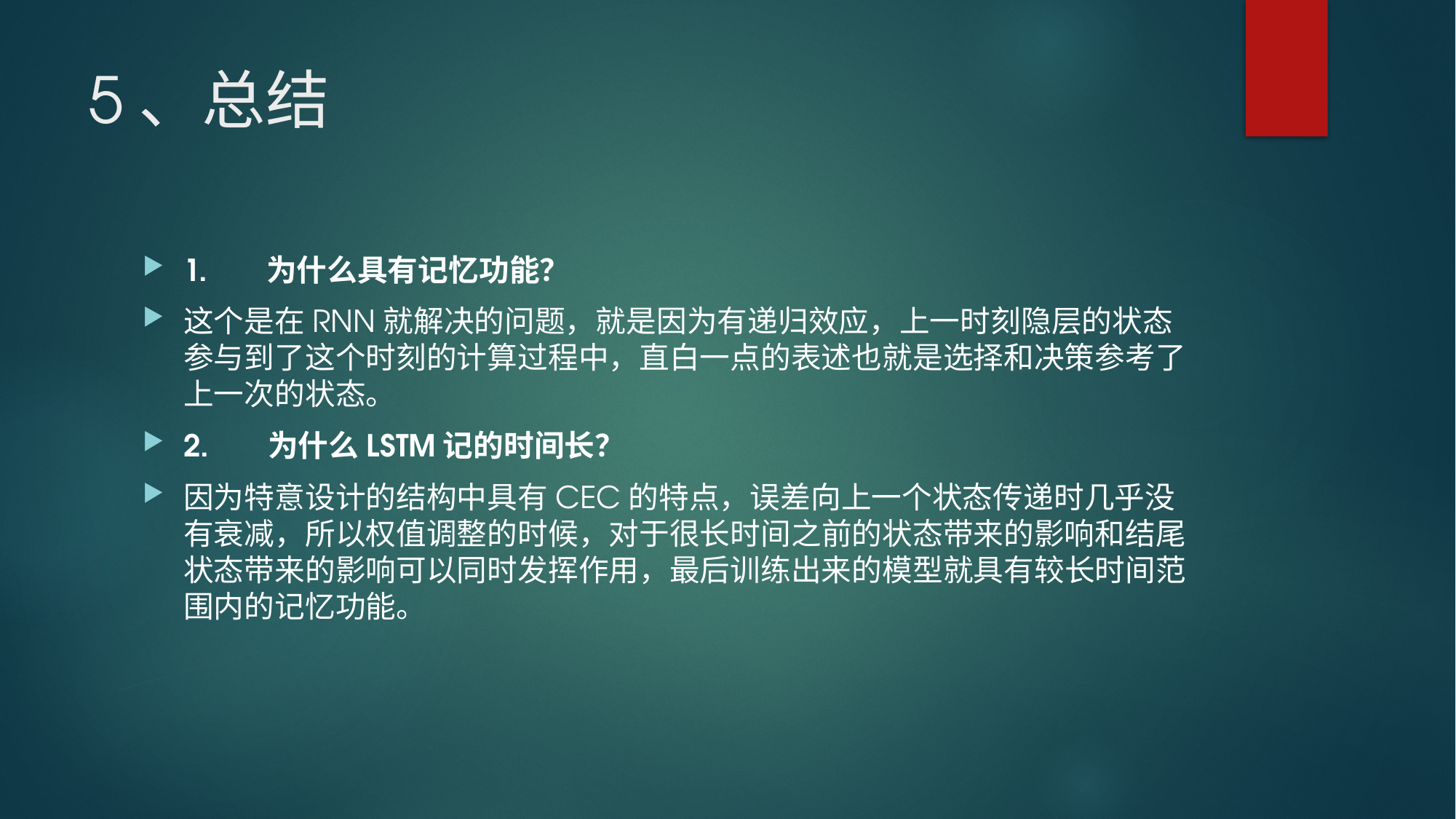

# 5、总结
1.      为什么具有记忆功能？
这个是在RNN就解决的问题，就是因为有递归效应，上一时刻隐层的状态参与到了这个时刻的计算过程中，直白一点的表述也就是选择和决策参考了上一次的状态。
2.      为什么LSTM记的时间长？
因为特意设计的结构中具有CEC的特点，误差向上一个状态传递时几乎没有衰减，所以权值调整的时候，对于很长时间之前的状态带来的影响和结尾状态带来的影响可以同时发挥作用，最后训练出来的模型就具有较长时间范围内的记忆功能。